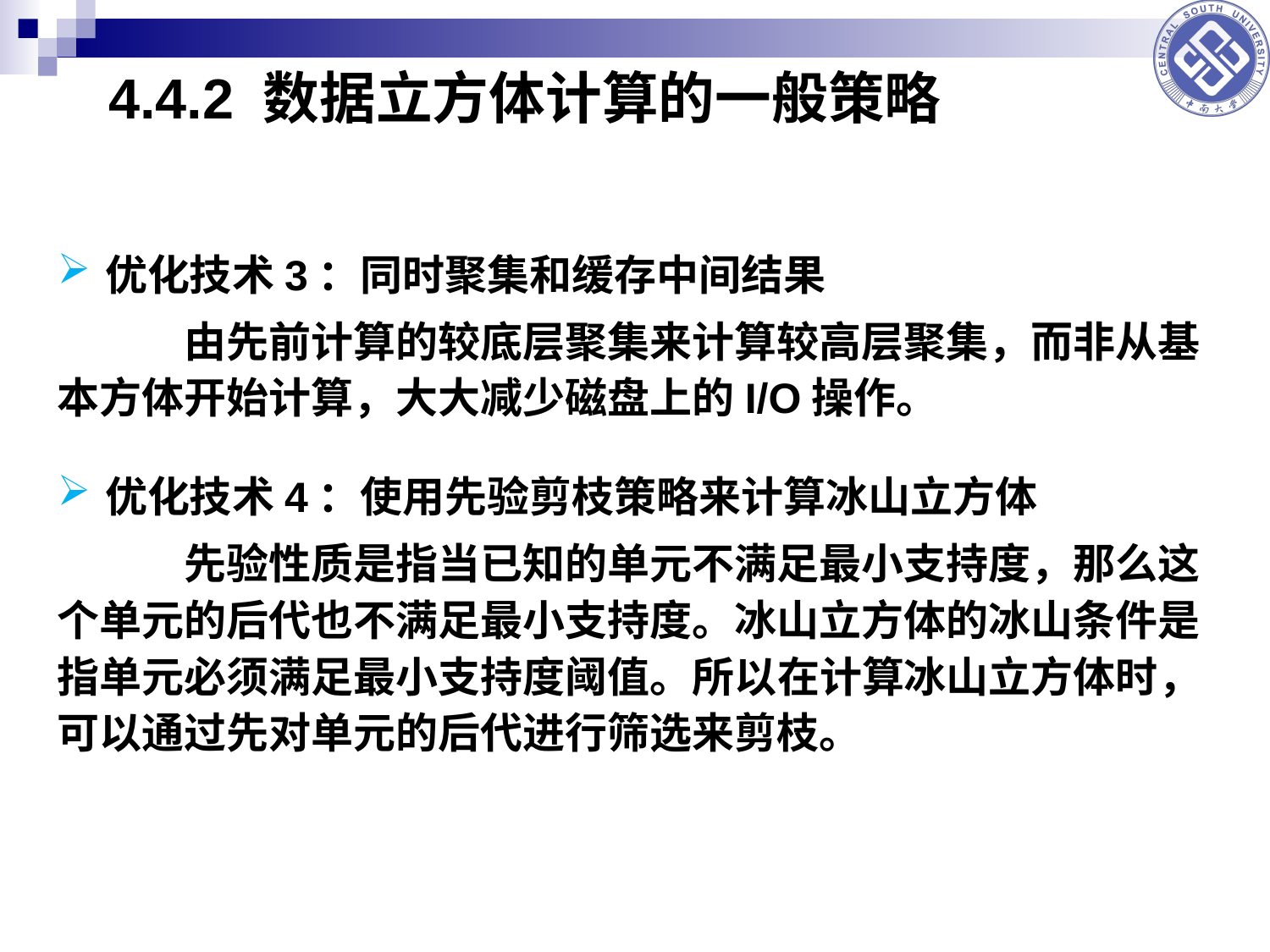

4.4.2 数据立方体计算的一般策略
优化技术3：同时聚集和缓存中间结果
	由先前计算的较底层聚集来计算较高层聚集，而非从基本方体开始计算，大大减少磁盘上的I/O操作。
优化技术4：使用先验剪枝策略来计算冰山立方体
	先验性质是指当已知的单元不满足最小支持度，那么这个单元的后代也不满足最小支持度。冰山立方体的冰山条件是指单元必须满足最小支持度阈值。所以在计算冰山立方体时，可以通过先对单元的后代进行筛选来剪枝。